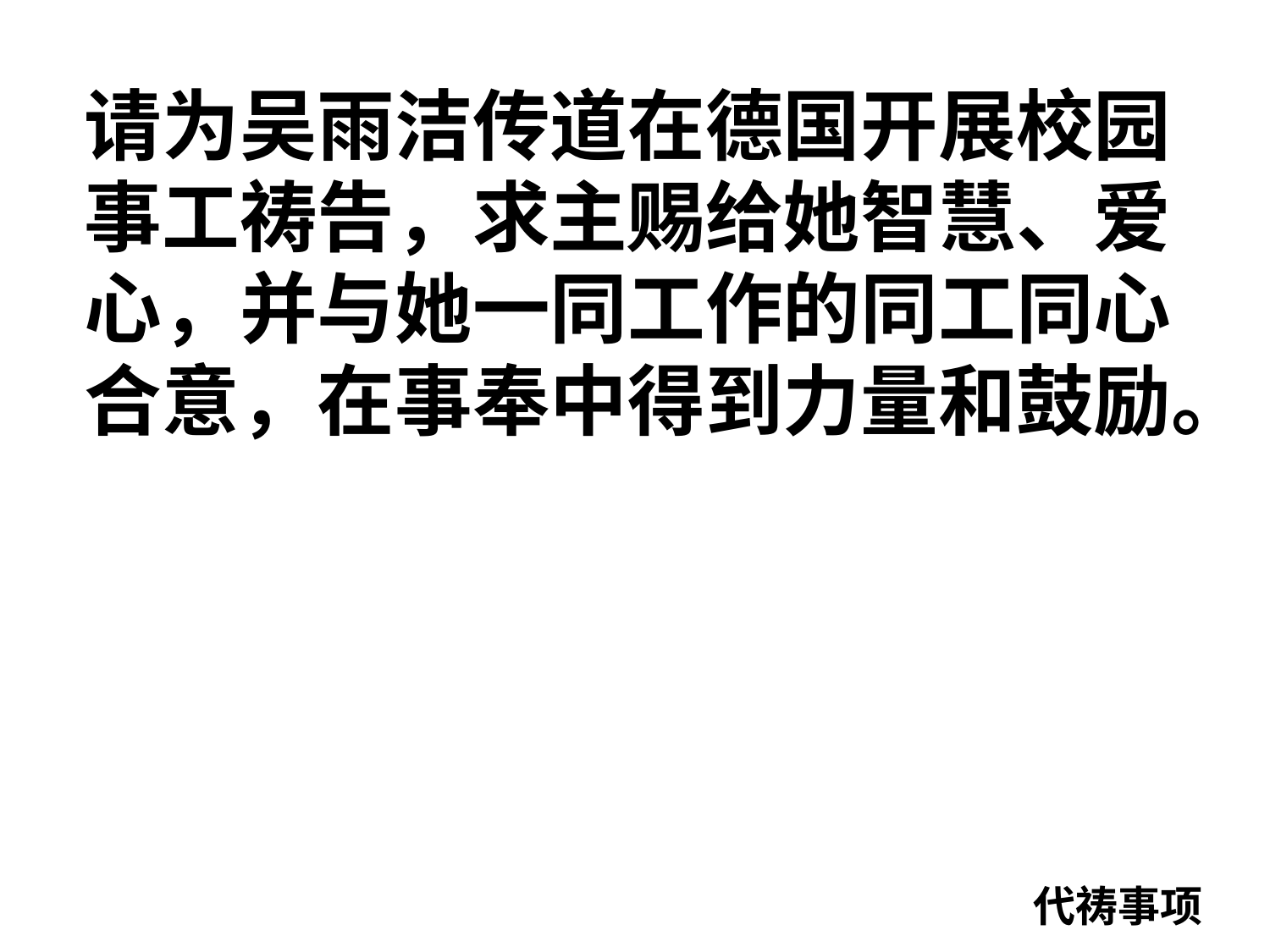

请为吴雨洁传道在德国开展校园事工祷告，求主赐给她智慧、爱心，并与她一同工作的同工同心合意，在事奉中得到力量和鼓励。
代祷事项